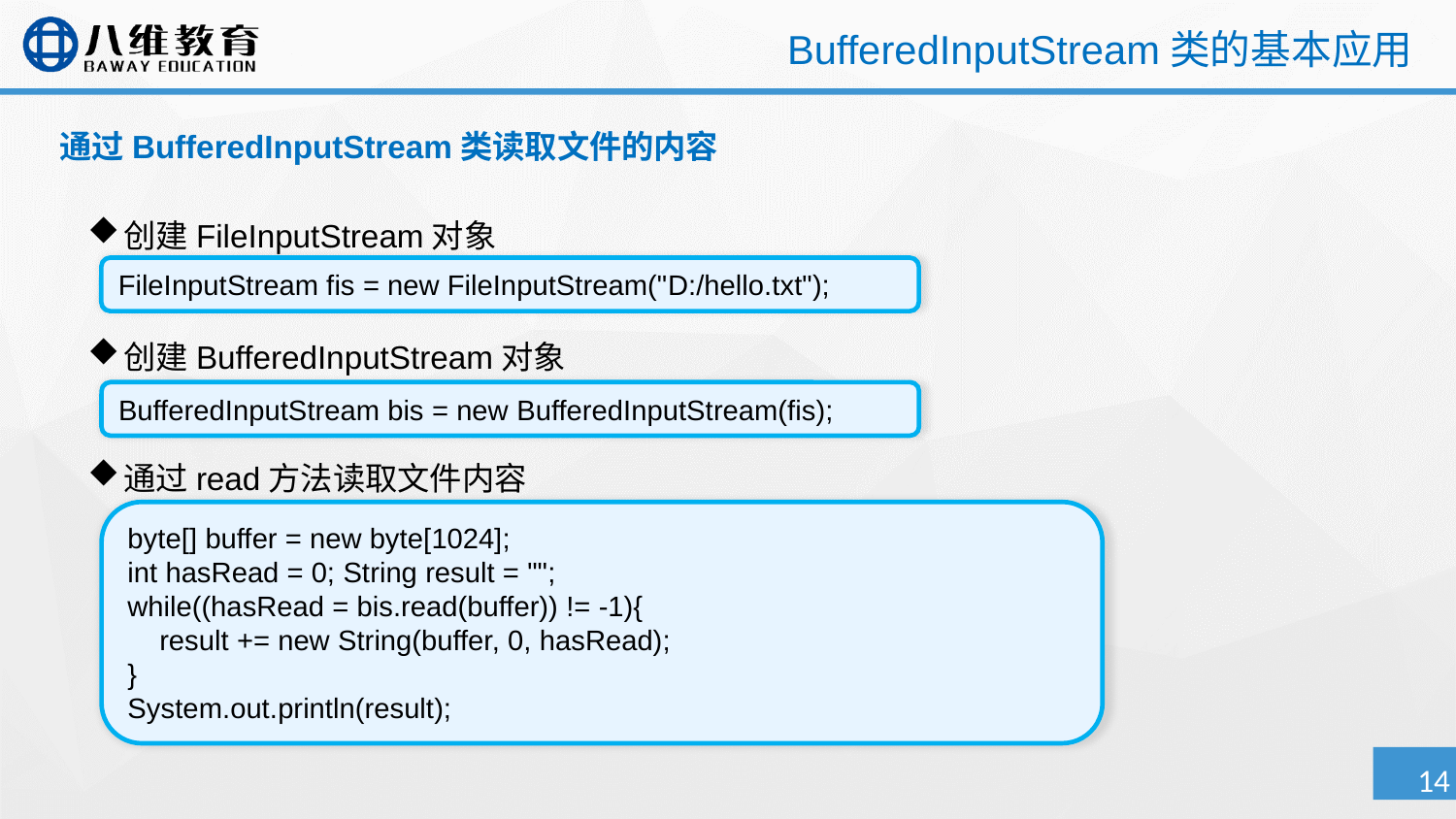

# BufferedInputStream类的基本应用
通过BufferedInputStream类读取文件的内容
创建FileInputStream对象

创建BufferedInputStream对象

通过read方法读取文件内容

FileInputStream fis = new FileInputStream("D:/hello.txt");

BufferedInputStream bis = new BufferedInputStream(fis);
byte[] buffer = new byte[1024];
int hasRead = 0; String result = "";
while((hasRead = bis.read(buffer)) != -1){
    result += new String(buffer, 0, hasRead);
}
System.out.println(result);